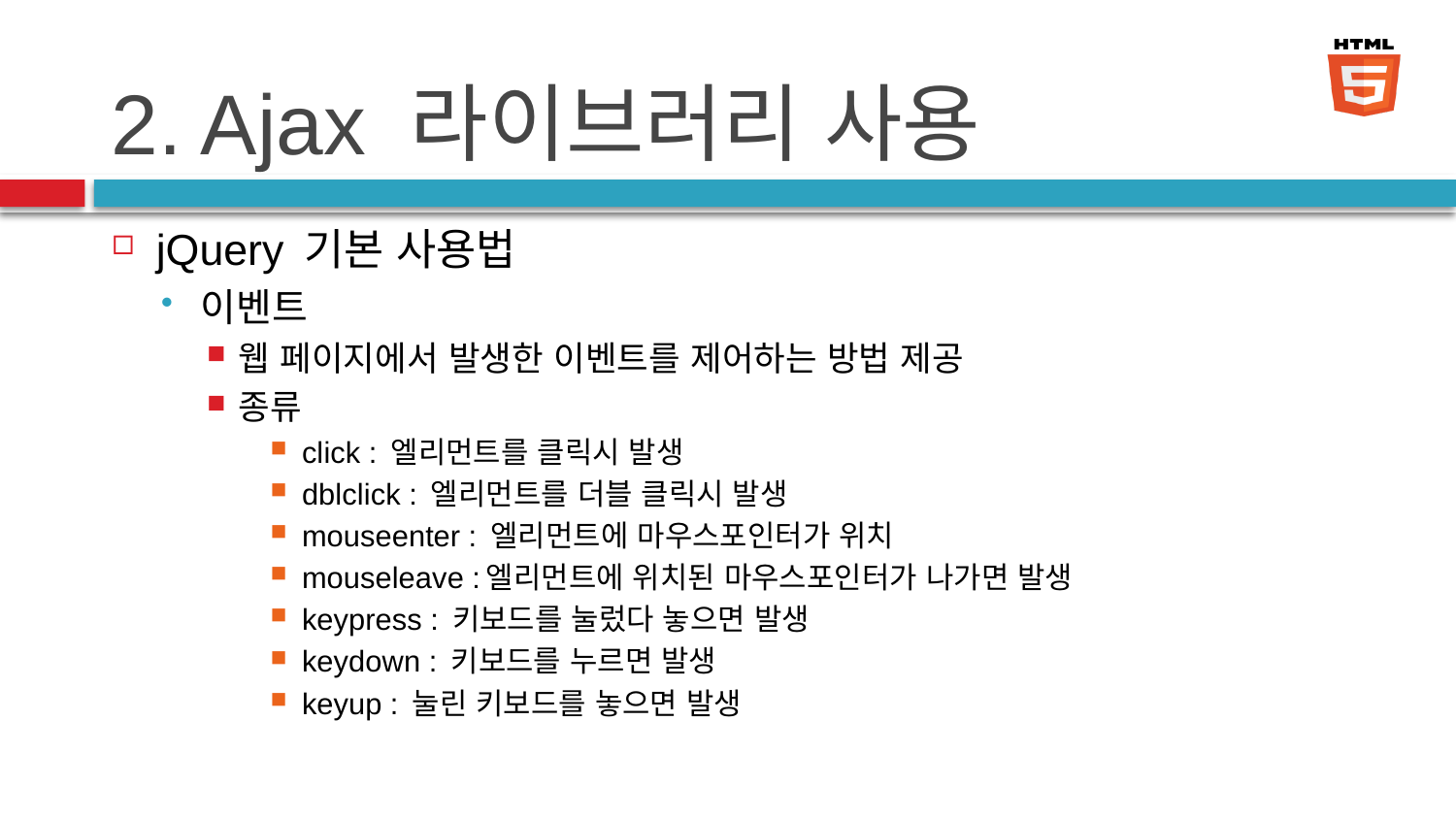

# 2. Ajax 라이브러리 사용
jQuery 기본 사용법
이벤트
웹 페이지에서 발생한 이벤트를 제어하는 방법 제공
종류
click : 엘리먼트를 클릭시 발생
dblclick : 엘리먼트를 더블 클릭시 발생
mouseenter : 엘리먼트에 마우스포인터가 위치
mouseleave :엘리먼트에 위치된 마우스포인터가 나가면 발생
keypress : 키보드를 눌렀다 놓으면 발생
keydown : 키보드를 누르면 발생
keyup : 눌린 키보드를 놓으면 발생